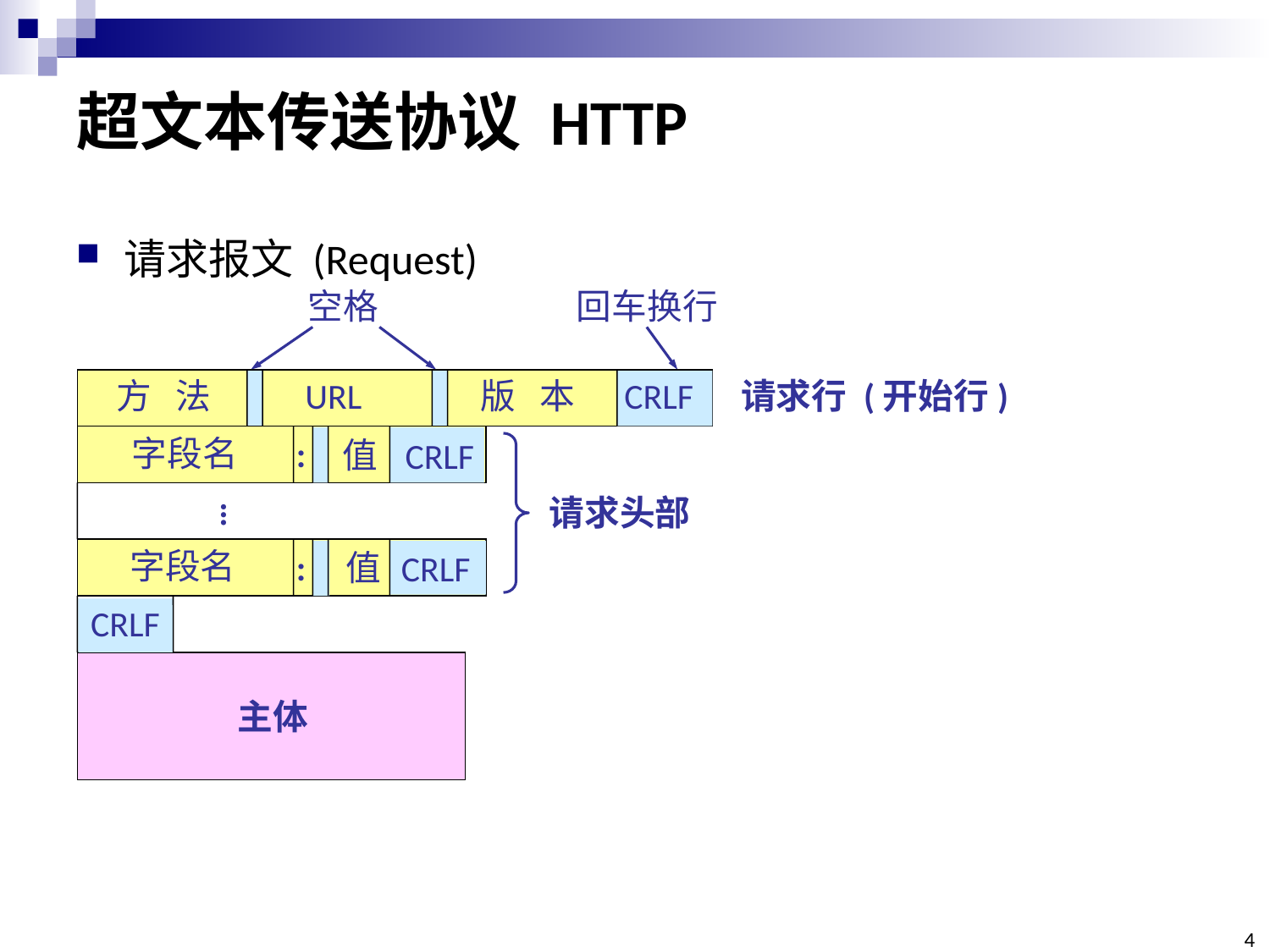

# 超文本传送协议 HTTP
请求报文 (Request)
空格
回车换行

方   法
URL
版   本
CRLF
请求行 (开始行)

字段名
:

值

CRLF

请求头部
…
字段名

值

:
CRLF

CRLF

主体
4